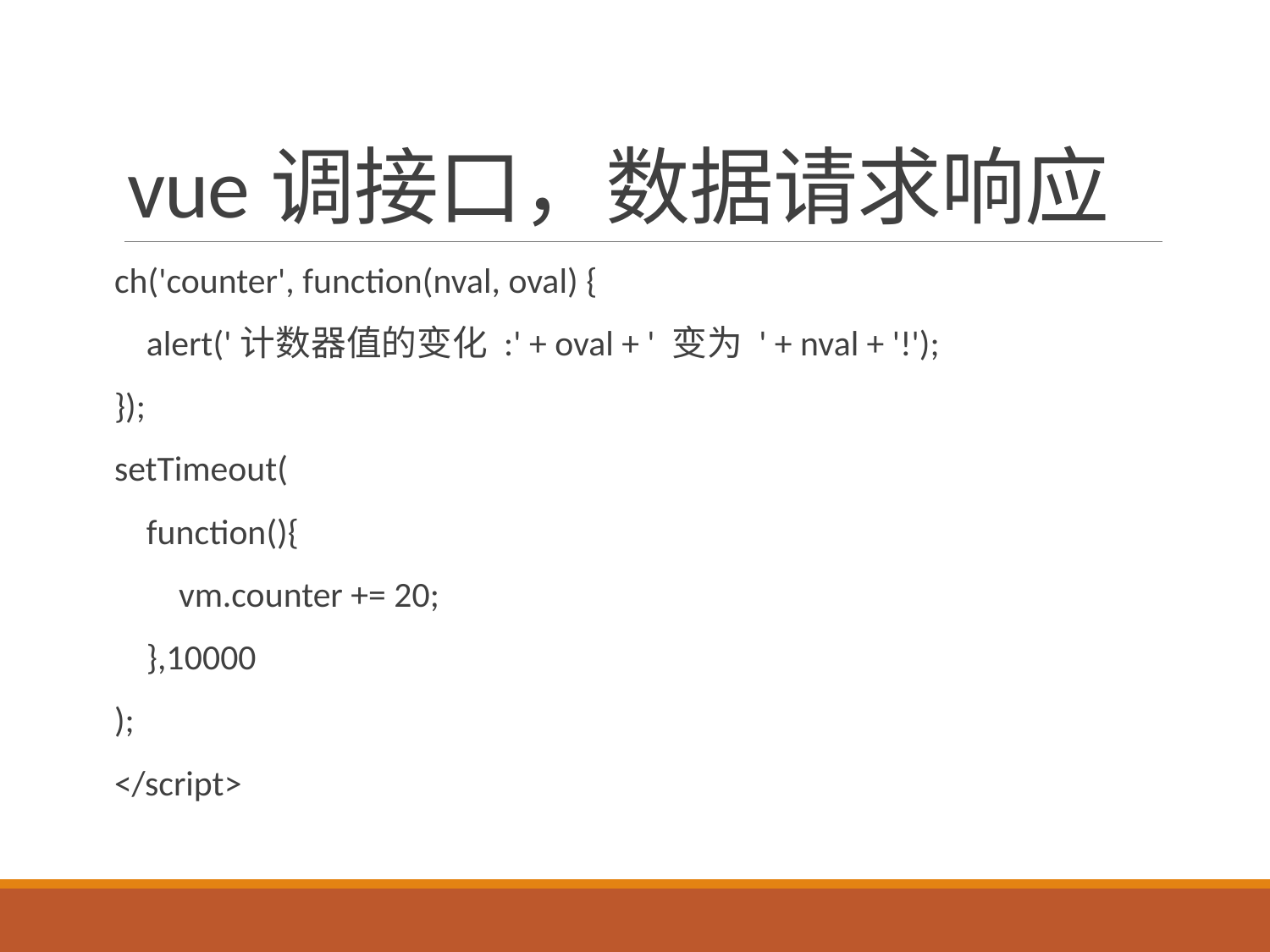

# vue调接口，数据请求响应
ch('counter', function(nval, oval) {
    alert('计数器值的变化 :' + oval + ' 变为 ' + nval + '!');
});
setTimeout(
    function(){
        vm.counter += 20;
    },10000
);
</script>